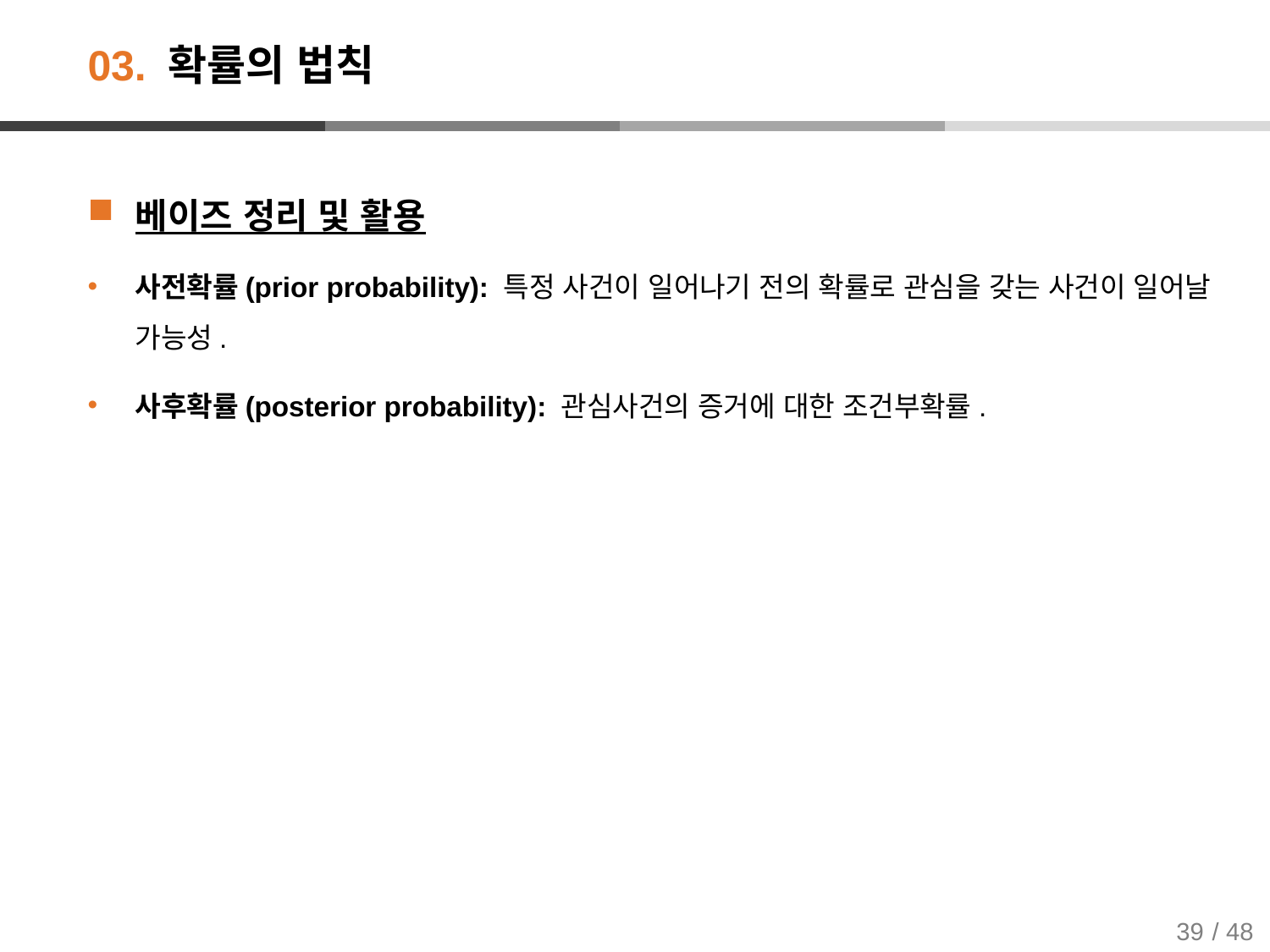

# 03. 확률의 법칙
베이즈 정리 및 활용
사전확률(prior probability): 특정 사건이 일어나기 전의 확률로 관심을 갖는 사건이 일어날 가능성.
사후확률(posterior probability): 관심사건의 증거에 대한 조건부확률.